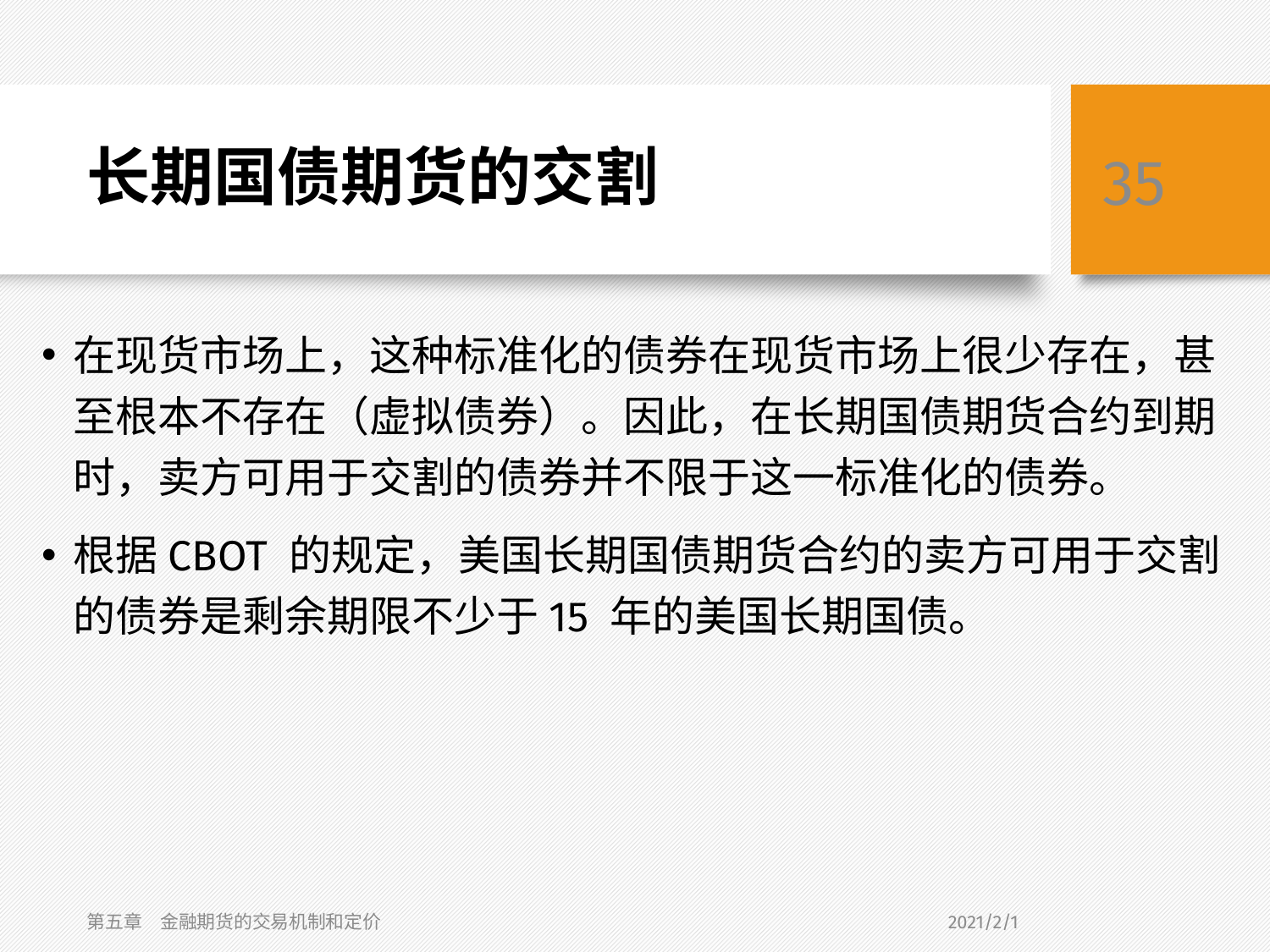

# 长期国债期货的交割
35
在现货市场上，这种标准化的债券在现货市场上很少存在，甚至根本不存在（虚拟债券）。因此，在长期国债期货合约到期时，卖方可用于交割的债券并不限于这一标准化的债券。
根据CBOT 的规定，美国长期国债期货合约的卖方可用于交割的债券是剩余期限不少于15 年的美国长期国债。

2021/2/1
第五章　金融期货的交易机制和定价